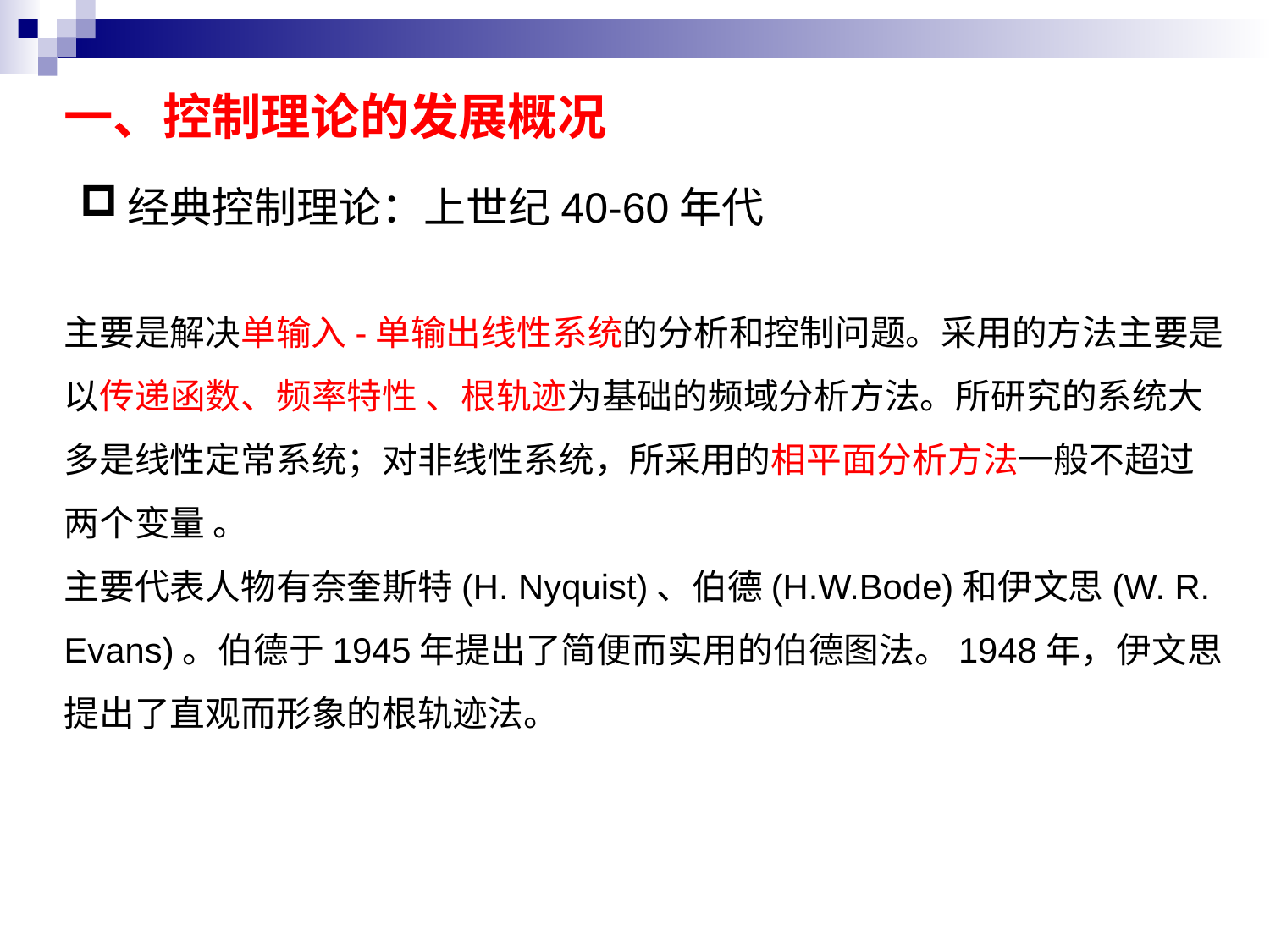

一、控制理论的发展概况
经典控制理论：上世纪40-60年代
主要是解决单输入-单输出线性系统的分析和控制问题。采用的方法主要是以传递函数、频率特性 、根轨迹为基础的频域分析方法。所研究的系统大多是线性定常系统；对非线性系统，所采用的相平面分析方法一般不超过两个变量 。
主要代表人物有奈奎斯特(H. Nyquist)、伯德(H.W.Bode)和伊文思(W. R. Evans)。伯德于1945年提出了简便而实用的伯德图法。1948年，伊文思提出了直观而形象的根轨迹法。
9